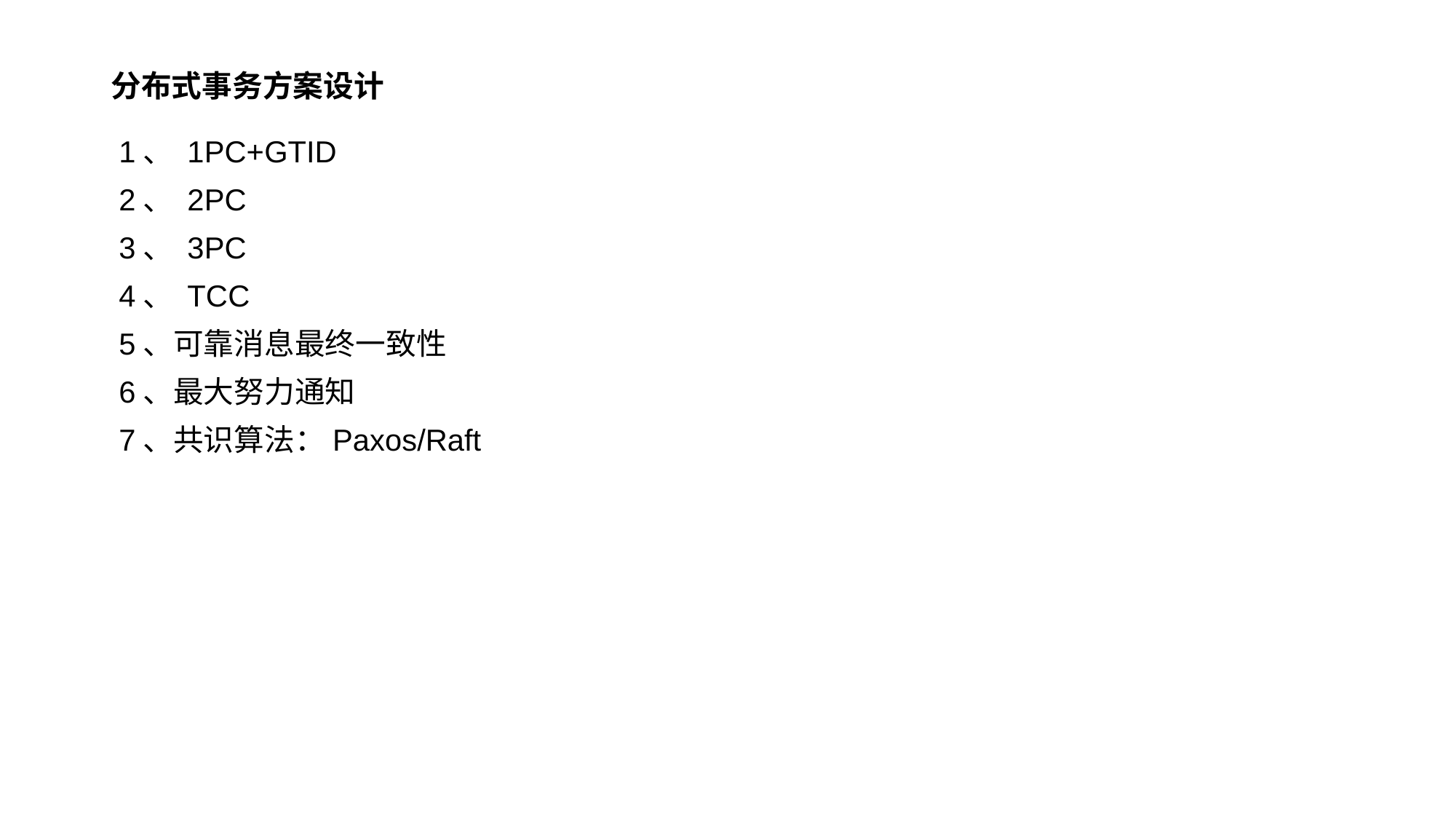

# 分布式事务方案设计
1、 1PC+GTID
2、 2PC
3、 3PC
4、 TCC
5、可靠消息最终一致性
6、最大努力通知
7、共识算法：Paxos/Raft